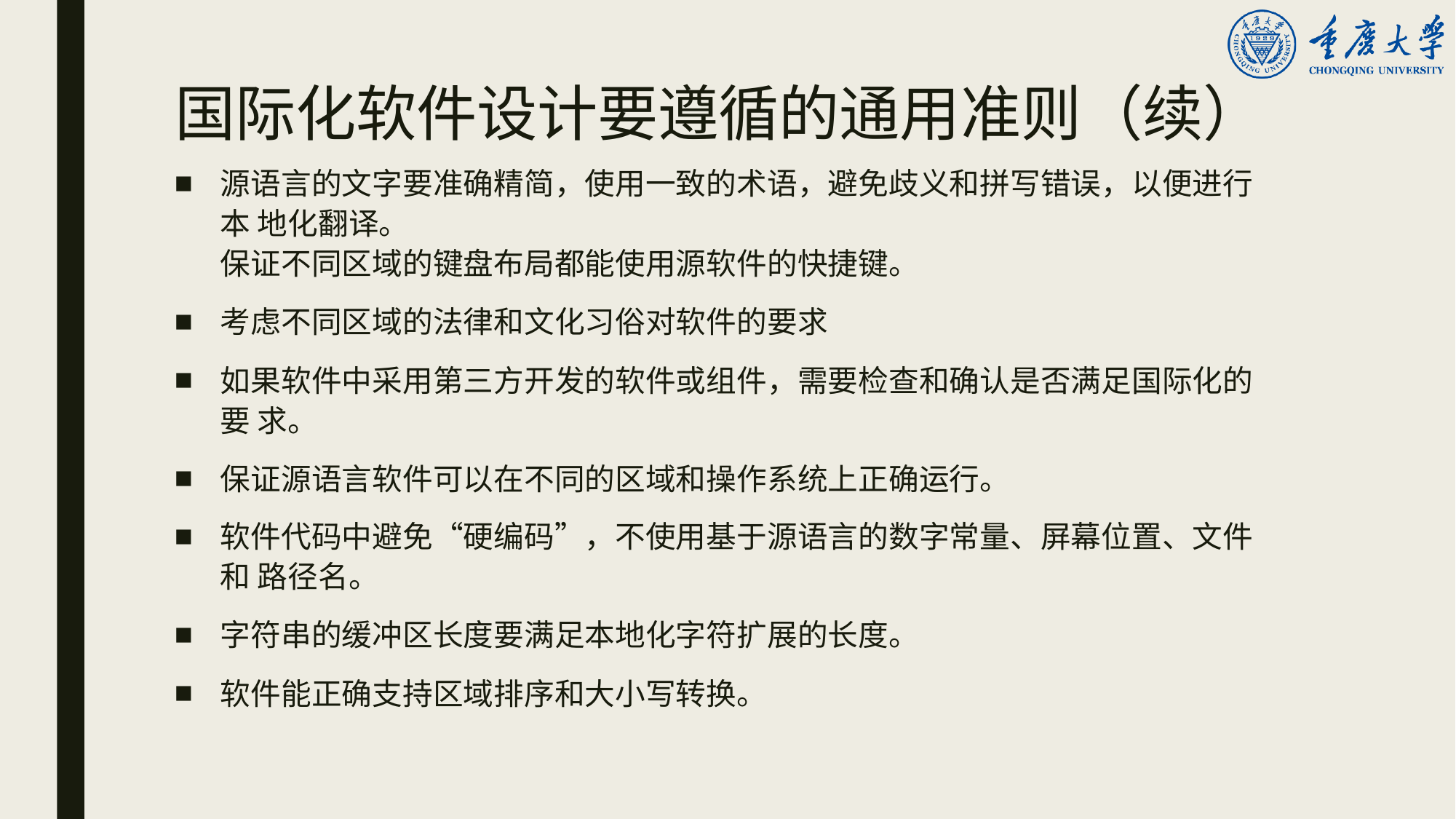

# 国际化软件设计要遵循的通用准则（续）
源语言的文字要准确精简，使用一致的术语，避免歧义和拼写错误，以便进行本 地化翻译。
保证不同区域的键盘布局都能使用源软件的快捷键。
考虑不同区域的法律和文化习俗对软件的要求
如果软件中采用第三方开发的软件或组件，需要检查和确认是否满足国际化的要 求。
保证源语言软件可以在不同的区域和操作系统上正确运行。
软件代码中避免“硬编码”，不使用基于源语言的数字常量、屏幕位置、文件和 路径名。
字符串的缓冲区长度要满足本地化字符扩展的长度。
软件能正确支持区域排序和大小写转换。